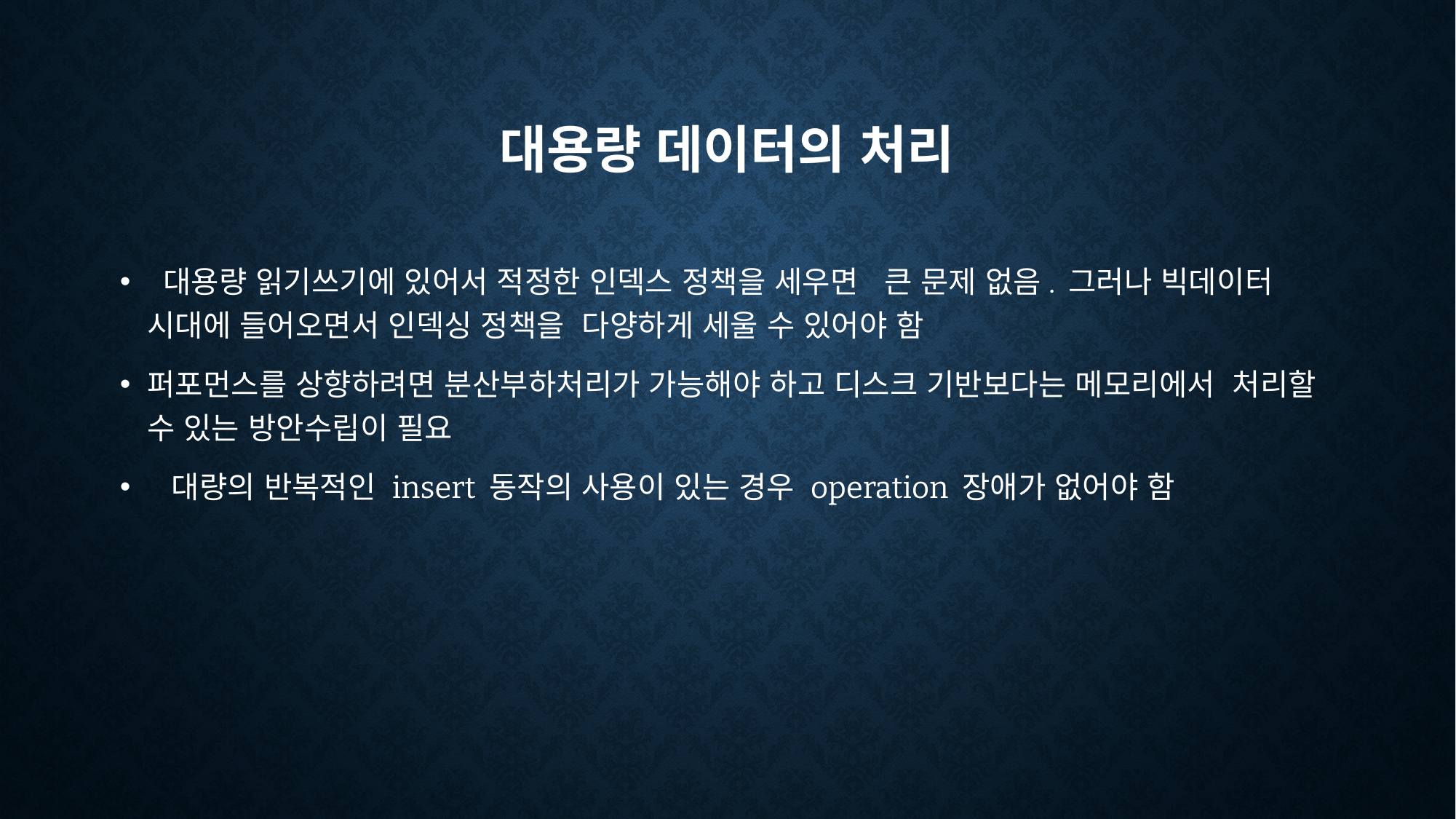

# 대용량 데이터의 처리
 대용량 읽기쓰기에 있어서 적정한 인덱스 정책을 세우면   큰 문제 없음. 그러나 빅데이터 시대에 들어오면서 인덱싱 정책을  다양하게 세울 수 있어야 함
퍼포먼스를 상향하려면 분산부하처리가 가능해야 하고 디스크 기반보다는 메모리에서  처리할 수 있는 방안수립이 필요
  대량의 반복적인 insert 동작의 사용이 있는 경우 operation 장애가 없어야 함